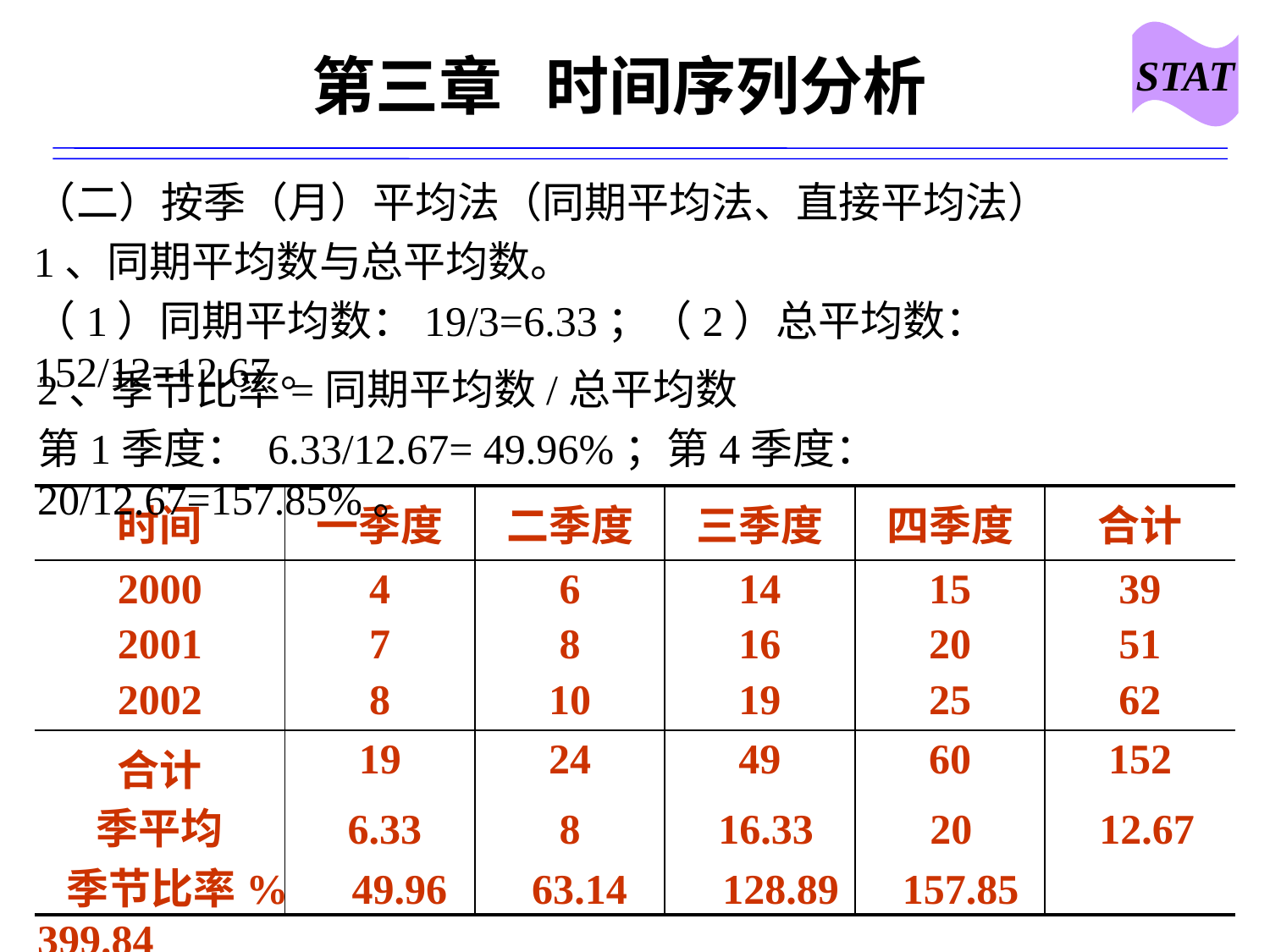

STAT
# 第三章   时间序列分析

（二）按季（月）平均法（同期平均法、直接平均法）
1、同期平均数与总平均数。
（1）同期平均数：19/3=6.33；（2）总平均数：152/12=12.67。
2、季节比率=同期平均数/总平均数
第1季度： 6.33/12.67= 49.96%；第4季度：20/12.67=157.85%。
| 时间 | 一季度 | 二季度 | 三季度 | 四季度 | 合计 |
| --- | --- | --- | --- | --- | --- |
| 2000 2001 2002 | 4 7 8 | 6 8 10 | 14 16 19 | 15 20 25 | 39 51 62 |
| 合计 | 19 | 24 | 49 | 60 | 152 |
   季平均            6.33             8             16.33           20            12.67
  季节比率%      49.96        63.14         128.89      157.85        399.84